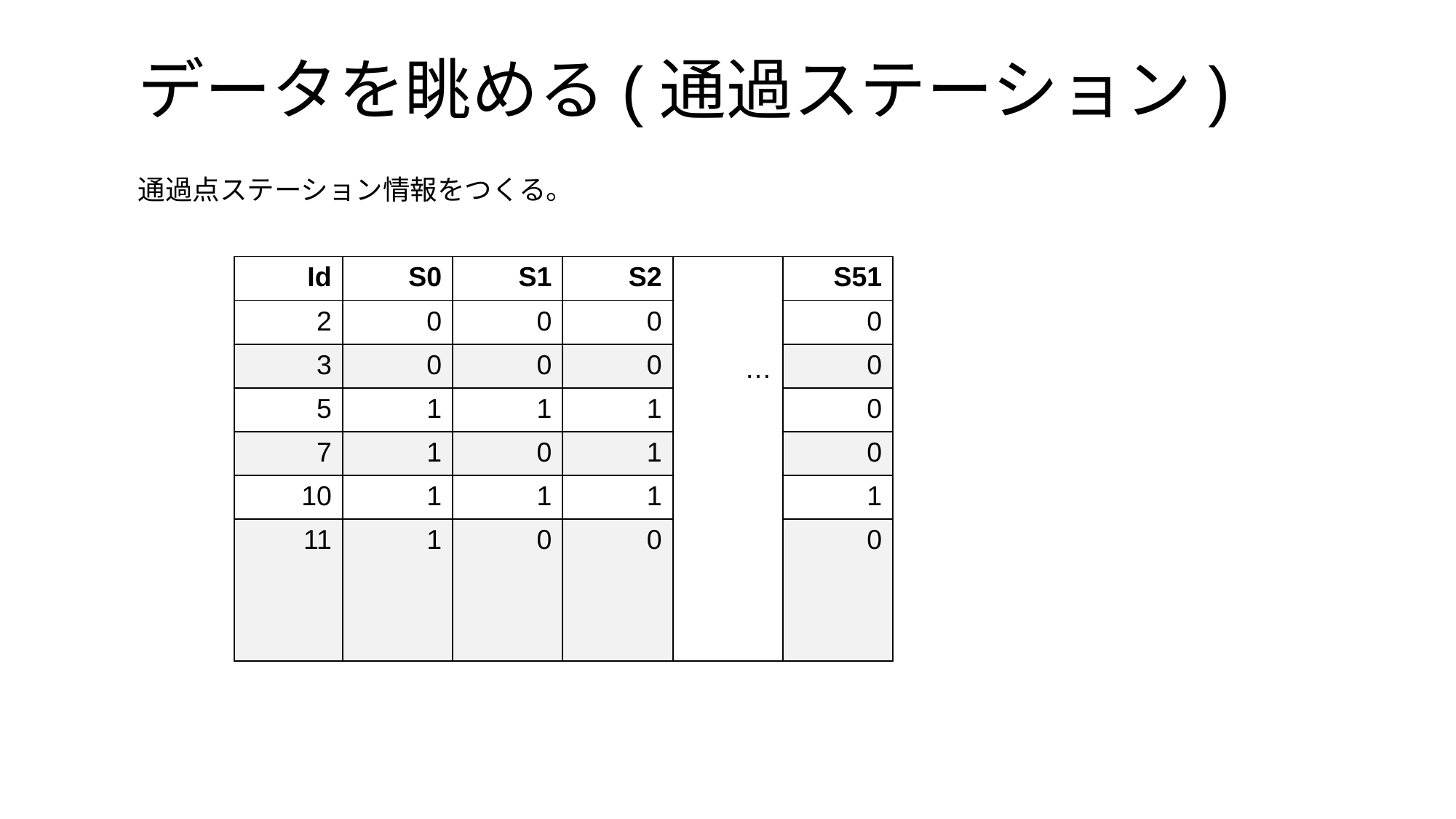

# データを眺める(通過ステーション)
通過点ステーション情報をつくる。
| Id | S0 | S1 | S2 | … | S51 |
| --- | --- | --- | --- | --- | --- |
| 2 | 0 | 0 | 0 |  | 0 |
| 3 | 0 | 0 | 0 |  | 0 |
| 5 | 1 | 1 | 1 |  | 0 |
| 7 | 1 | 0 | 1 |  | 0 |
| 10 | 1 | 1 | 1 |  | 1 |
| 11 | 1 | 0 | 0 |  | 0 |